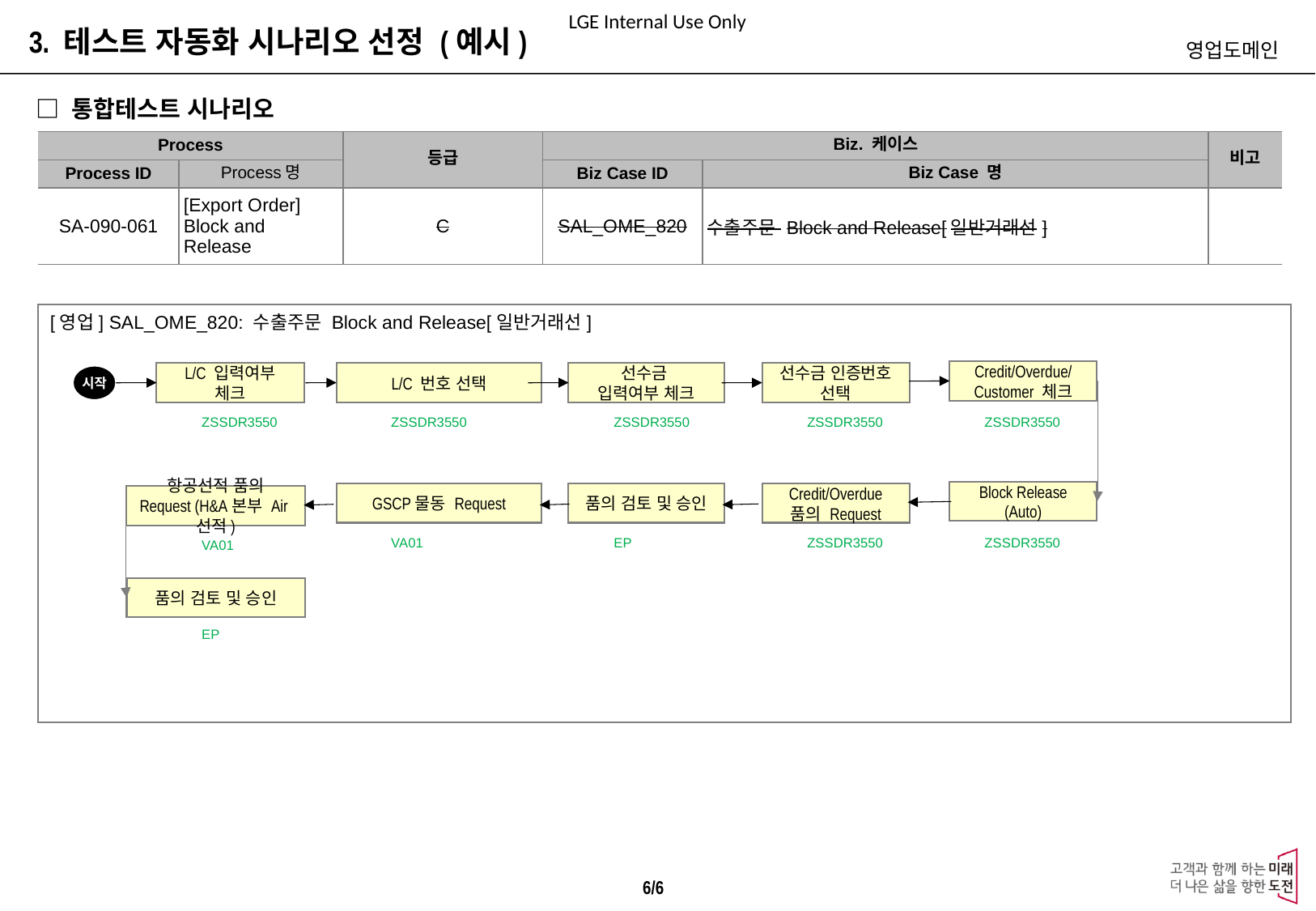

3. 테스트 자동화 시나리오 선정 (예시)
영업도메인
□ 통합테스트 시나리오
| Process |  | 등급 | Biz. 케이스 |  | 비고 |
| --- | --- | --- | --- | --- | --- |
| Process ID | Process명 |  | Biz Case ID | Biz Case 명 |  |
| SA-090-061 | [Export Order] Block and Release | C | SAL\_OME\_820 | 수출주문 Block and Release[일반거래선] |  |
[영업] SAL_OME_820: 수출주문 Block and Release[일반거래선]
Credit/Overdue/Customer 체크
L/C 입력여부 체크
L/C 번호 선택
선수금
입력여부 체크
선수금 인증번호 선택
시작
ZSSDR3550
ZSSDR3550
ZSSDR3550
ZSSDR3550
ZSSDR3550
Block Release (Auto)
GSCP물동 Request
품의 검토 및 승인
Credit/Overdue 품의 Request
항공선적 품의 Request (H&A본부 Air선적)
VA01
EP
ZSSDR3550
ZSSDR3550
VA01
품의 검토 및 승인
EP
6/6